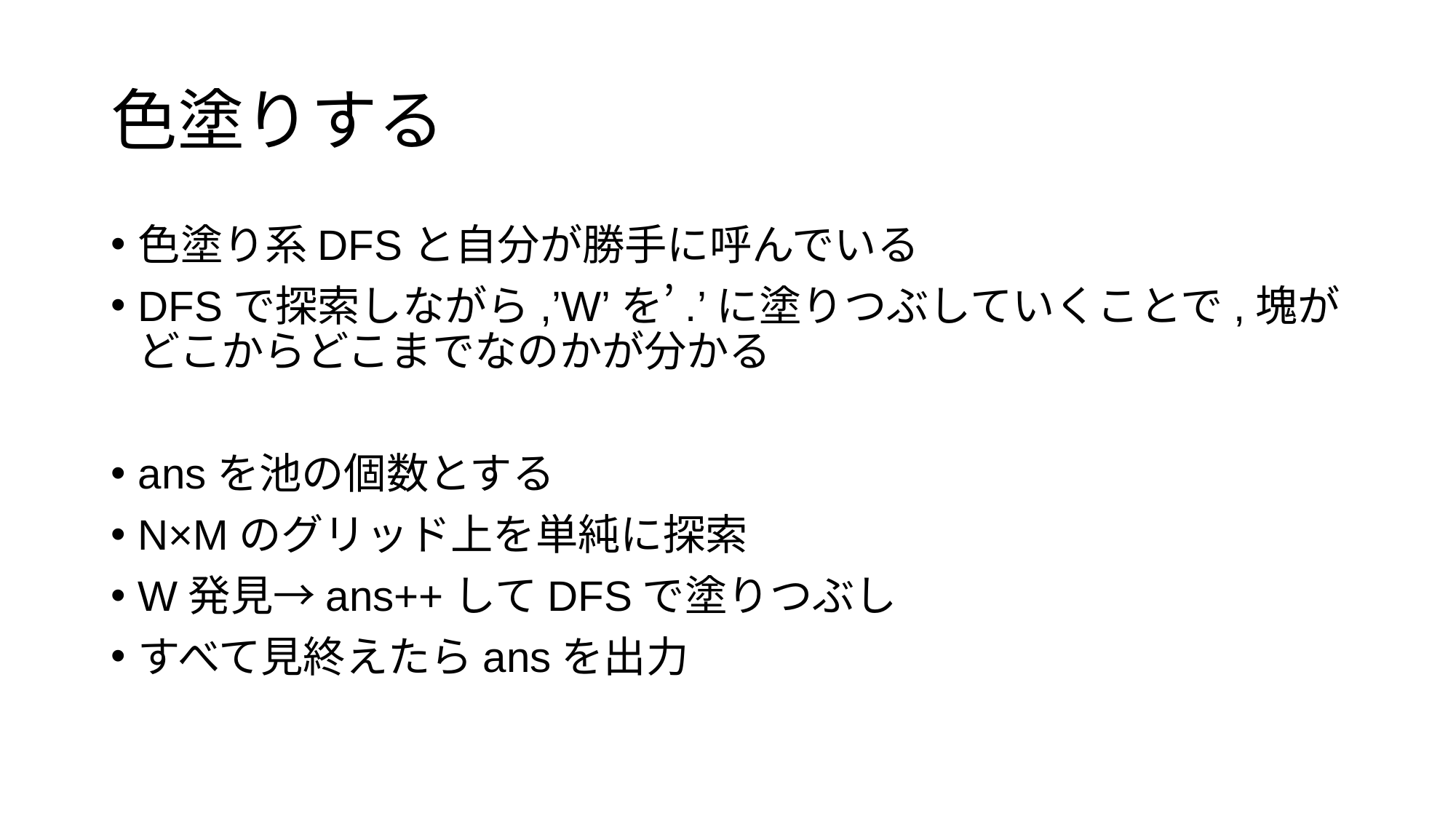

# 色塗りする
色塗り系DFSと自分が勝手に呼んでいる
DFSで探索しながら,’W’を’.’に塗りつぶしていくことで,塊がどこからどこまでなのかが分かる

ansを池の個数とする
N×Mのグリッド上を単純に探索
W発見→ans++してDFSで塗りつぶし
すべて見終えたらansを出力